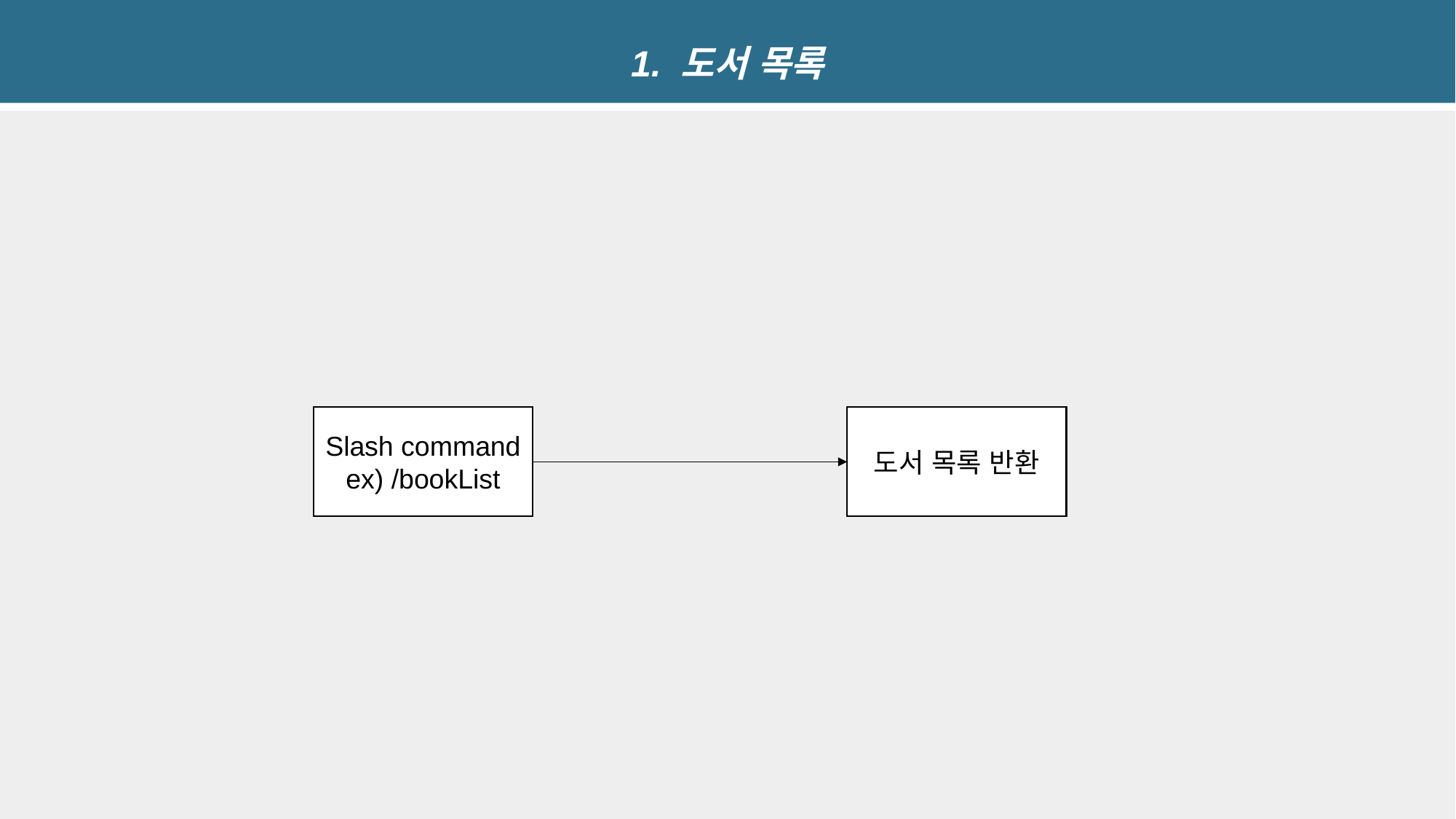

1. 도서 목록
Slash command
ex) /bookList
도서 목록 반환